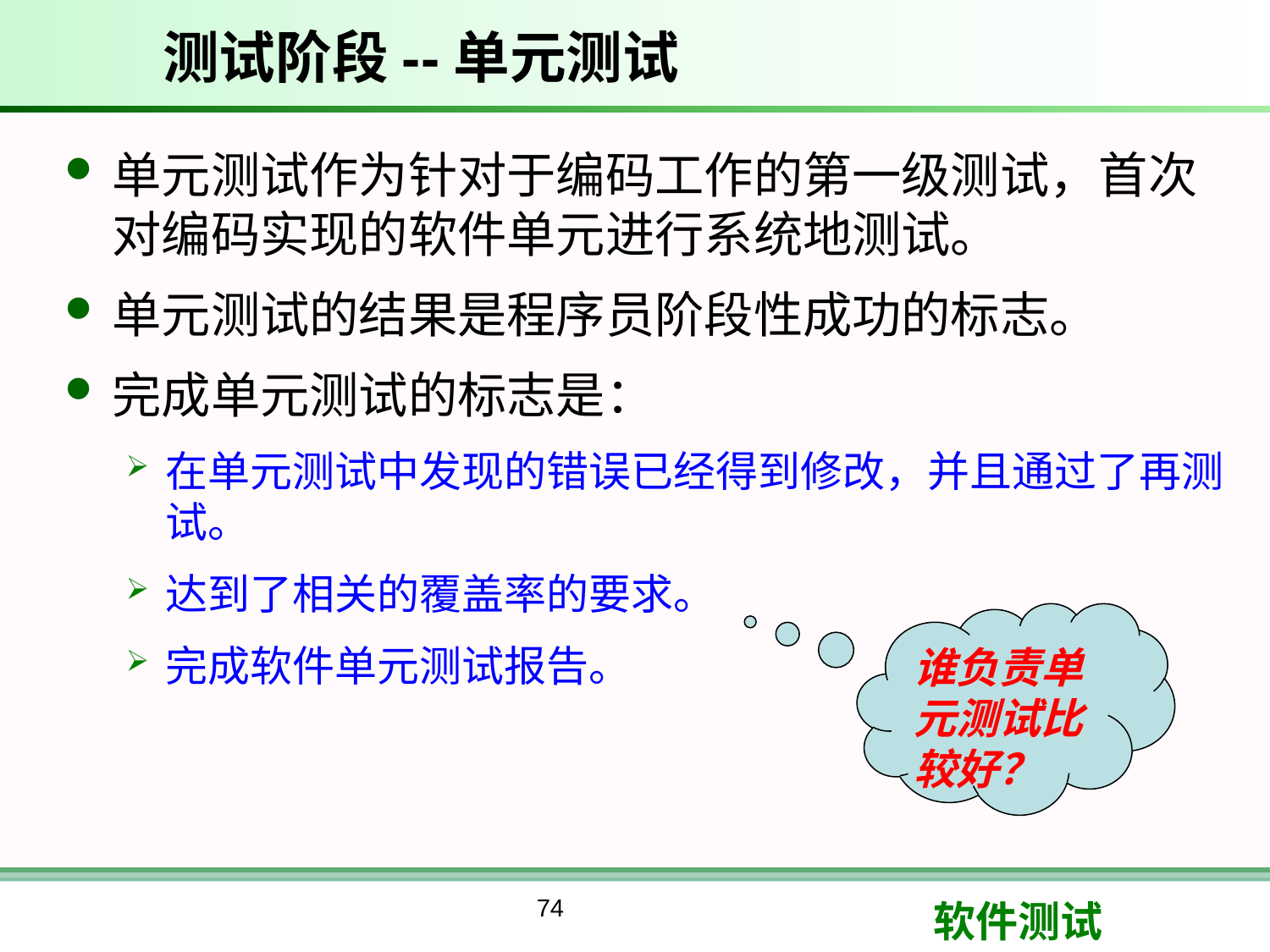

# 测试阶段--单元测试
单元测试作为针对于编码工作的第一级测试，首次对编码实现的软件单元进行系统地测试。
单元测试的结果是程序员阶段性成功的标志。
完成单元测试的标志是：
在单元测试中发现的错误已经得到修改，并且通过了再测试。
达到了相关的覆盖率的要求。
完成软件单元测试报告。

谁负责单元测试比较好？
74